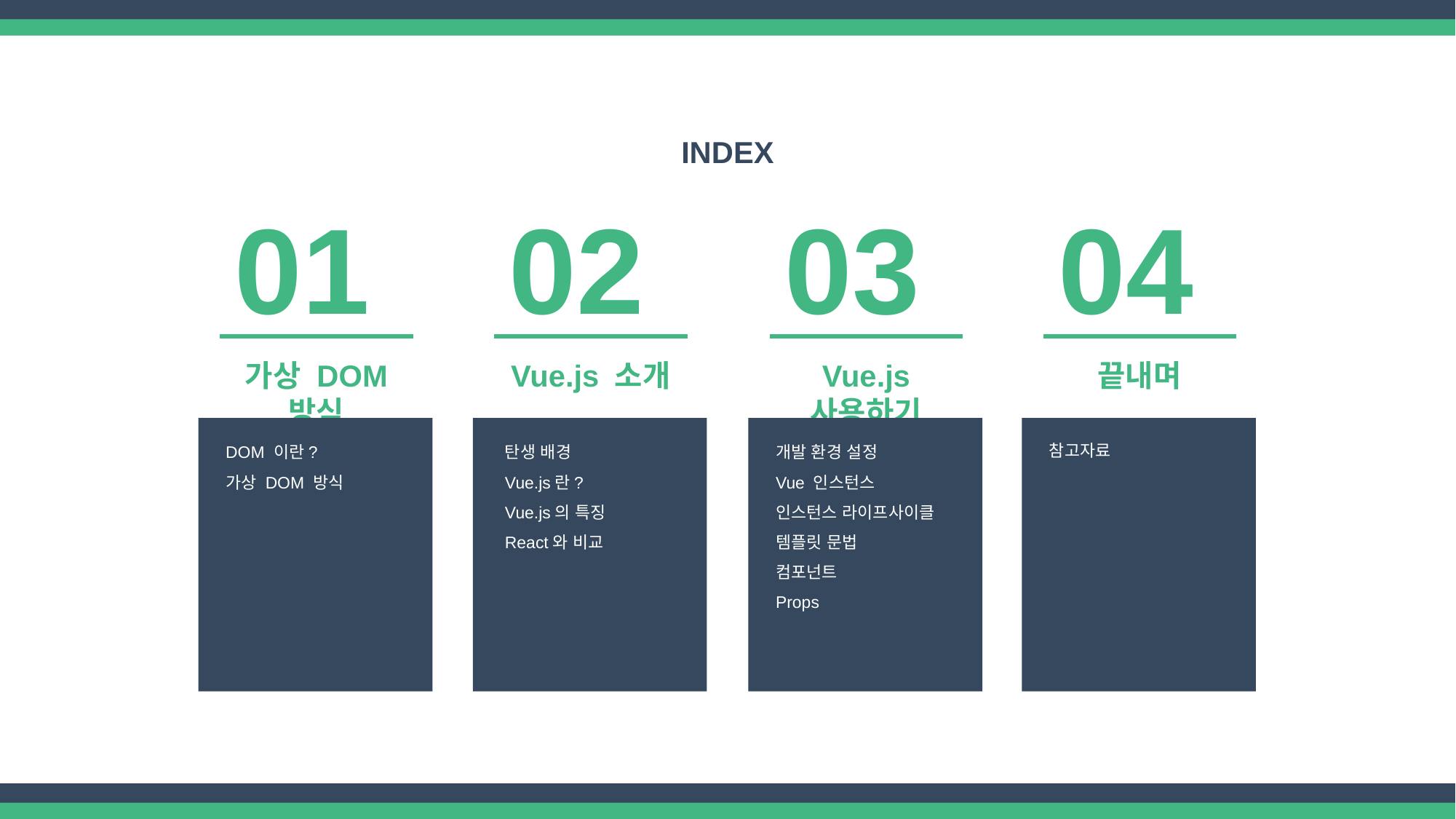

INDEX
01
02
03
04
가상 DOM 방식
Vue.js 소개
Vue.js 사용하기
끝내며

DOM 이란?
가상 DOM 방식

탄생 배경
Vue.js란?
Vue.js의 특징
React와 비교

개발 환경 설정
Vue 인스턴스
인스턴스 라이프사이클
템플릿 문법
컴포넌트
Props

참고자료